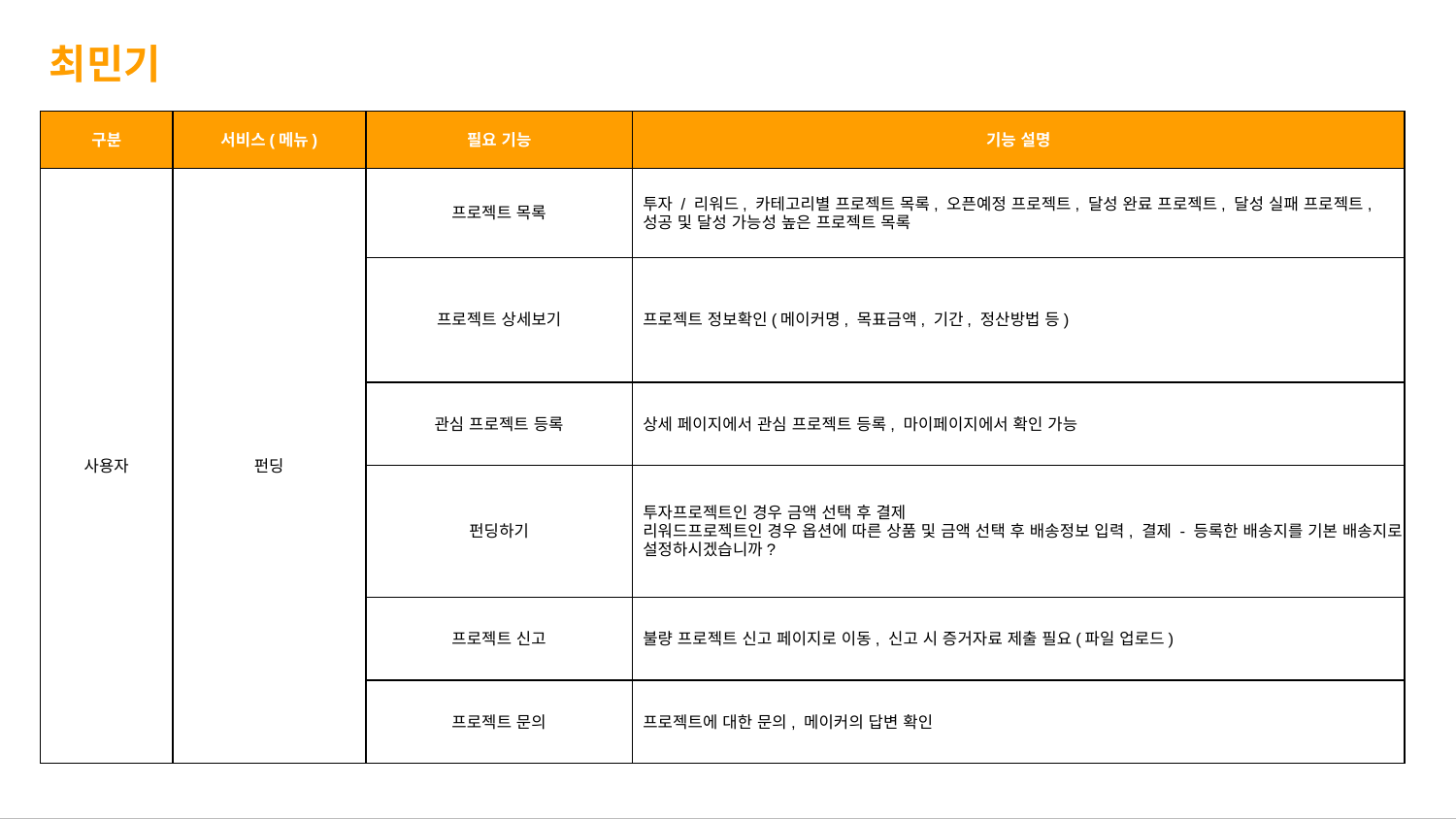

최민기
| 구분 | 서비스(메뉴) | 필요 기능 | 기능 설명 |
| --- | --- | --- | --- |
| 사용자 | 펀딩 | 프로젝트 목록 | 투자 / 리워드, 카테고리별 프로젝트 목록, 오픈예정 프로젝트, 달성 완료 프로젝트, 달성 실패 프로젝트, 성공 및 달성 가능성 높은 프로젝트 목록 |
|  |  | 프로젝트 상세보기 | 프로젝트 정보확인(메이커명, 목표금액, 기간, 정산방법 등) |
|  |  | 관심 프로젝트 등록 | 상세 페이지에서 관심 프로젝트 등록, 마이페이지에서 확인 가능 |
|  |  | 펀딩하기 | 투자프로젝트인 경우 금액 선택 후 결제 리워드프로젝트인 경우 옵션에 따른 상품 및 금액 선택 후 배송정보 입력, 결제 - 등록한 배송지를 기본 배송지로 설정하시겠습니까? |
|  |  | 프로젝트 신고 | 불량 프로젝트 신고 페이지로 이동, 신고 시 증거자료 제출 필요(파일 업로드) |
|  |  | 프로젝트 문의 | 프로젝트에 대한 문의, 메이커의 답변 확인 |